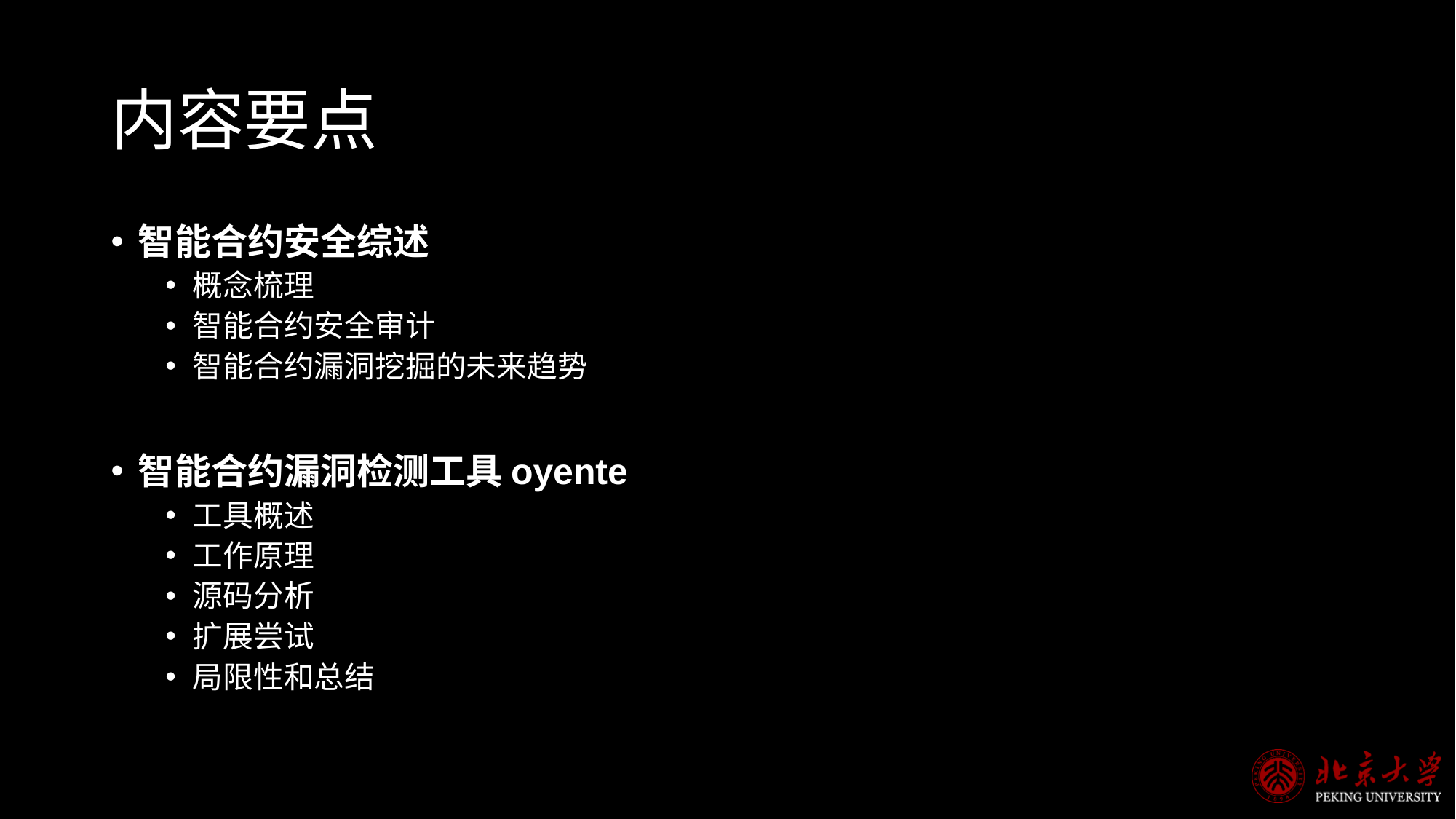

# 内容要点
智能合约安全综述
概念梳理
智能合约安全审计
智能合约漏洞挖掘的未来趋势

智能合约漏洞检测工具oyente
工具概述
工作原理
源码分析
扩展尝试
局限性和总结